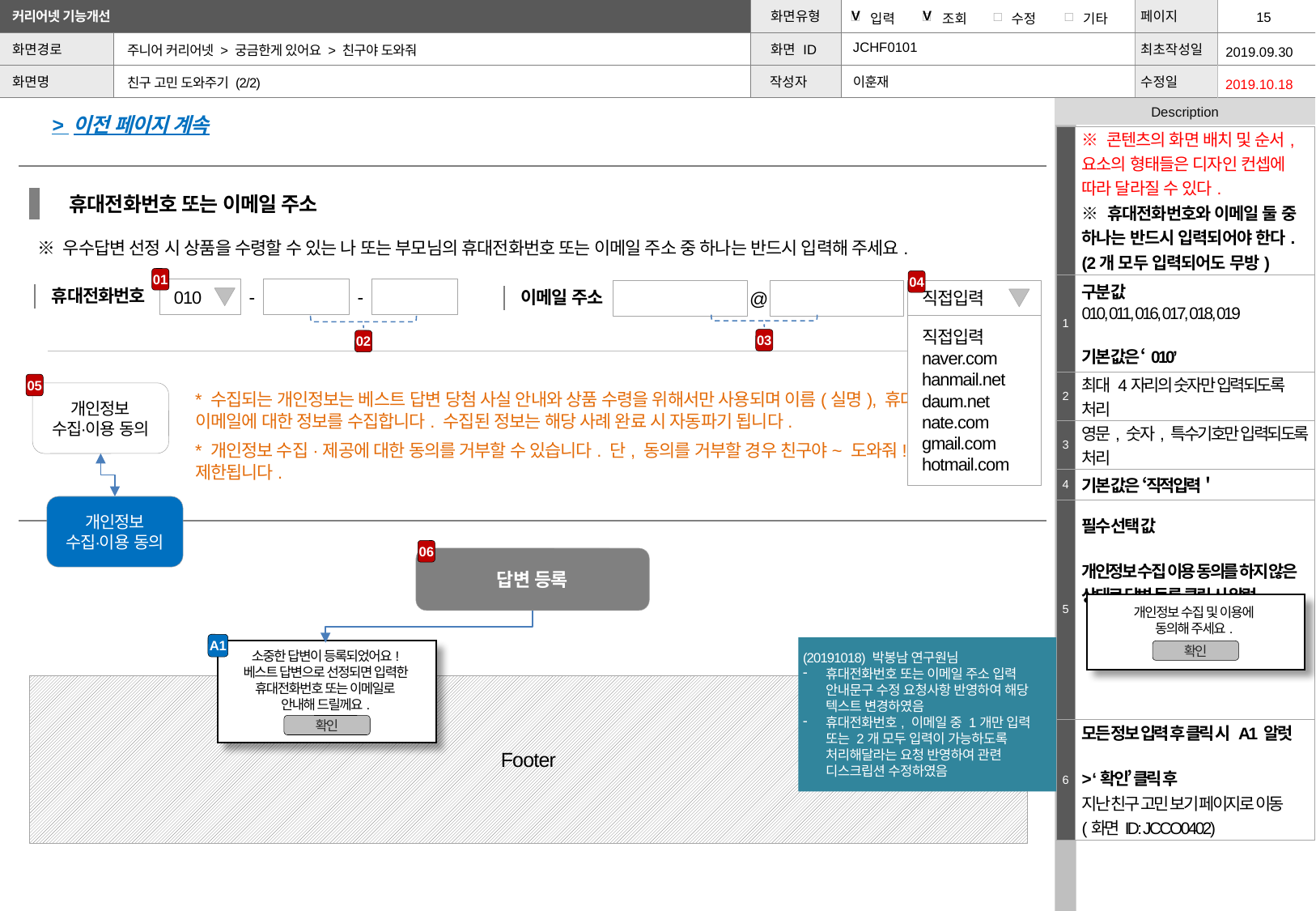

| V |  | V |  |  |  |  |  |
| --- | --- | --- | --- | --- | --- | --- | --- |
JCHF0101
2019.09.30
주니어 커리어넷 > 궁금한게 있어요 > 친구야 도와줘
이훈재
친구 고민 도와주기 (2/2)
2019.10.18
> 이전 페이지 계속
|  | ※ 콘텐츠의 화면 배치 및 순서, 요소의 형태들은 디자인 컨셉에 따라 달라질 수 있다. ※ 휴대전화번호와 이메일 둘 중 하나는 반드시 입력되어야 한다. (2개 모두 입력되어도 무방) |
| --- | --- |
| 1 | 구분 값 010, 011, 016, 017, 018, 019 기본 값은 ‘010’ |
| 2 | 최대 4자리의 숫자만 입력되도록 처리 |
| 3 | 영문, 숫자, 특수기호만 입력되도록 처리 |
| 4 | 기본 값은 ‘직적입력＇ |
| 5 | 필수 선택 값 개인정보 수집 이용 동의를 하지 않은 상태로 답변 등록 클릭 시 알럿 |
| 6 | 모든 정보 입력 후 클릭 시 A1 알럿 > ‘확인’ 클릭 후 지난 친구 고민 보기 페이지로 이동 (화면ID: JCCO0402) |
휴대전화번호 또는 이메일 주소
※ 우수답변 선정 시 상품을 수령할 수 있는 나 또는 부모님의 휴대전화번호 또는 이메일 주소 중 하나는 반드시 입력해 주세요.

01

04
휴대전화번호
010

-
-

직접입력

이메일 주소
@
직접입력
naver.com
hanmail.net
daum.net
nate.com
gmail.com
hotmail.com
03
02
05
개인정보
수집∙이용 동의
* 수집되는 개인정보는 베스트 답변 당첨 사실 안내와 상품 수령을 위해서만 사용되며 이름(실명), 휴대전화, 이메일에 대한 정보를 수집합니다. 수집된 정보는 해당 사례 완료 시 자동파기 됩니다.
* 개인정보 수집·제공에 대한 동의를 거부할 수 있습니다. 단, 동의를 거부할 경우 친구야~ 도와줘!! 서비스 이용이 제한됩니다.
개인정보
수집∙이용 동의
06
답변 등록

개인정보 수집 및 이용에
동의해 주세요.
확인
A1
(20191018) 박봉남 연구원님
휴대전화번호 또는 이메일 주소 입력 안내문구 수정 요청사항 반영하여 해당 텍스트 변경하였음
휴대전화번호, 이메일 중 1개만 입력 또는 2개 모두 입력이 가능하도록 처리해달라는 요청 반영하여 관련 디스크립션 수정하였음

소중한 답변이 등록되었어요!
베스트 답변으로 선정되면 입력한 휴대전화번호 또는 이메일로
안내해 드릴께요.
확인
Footer